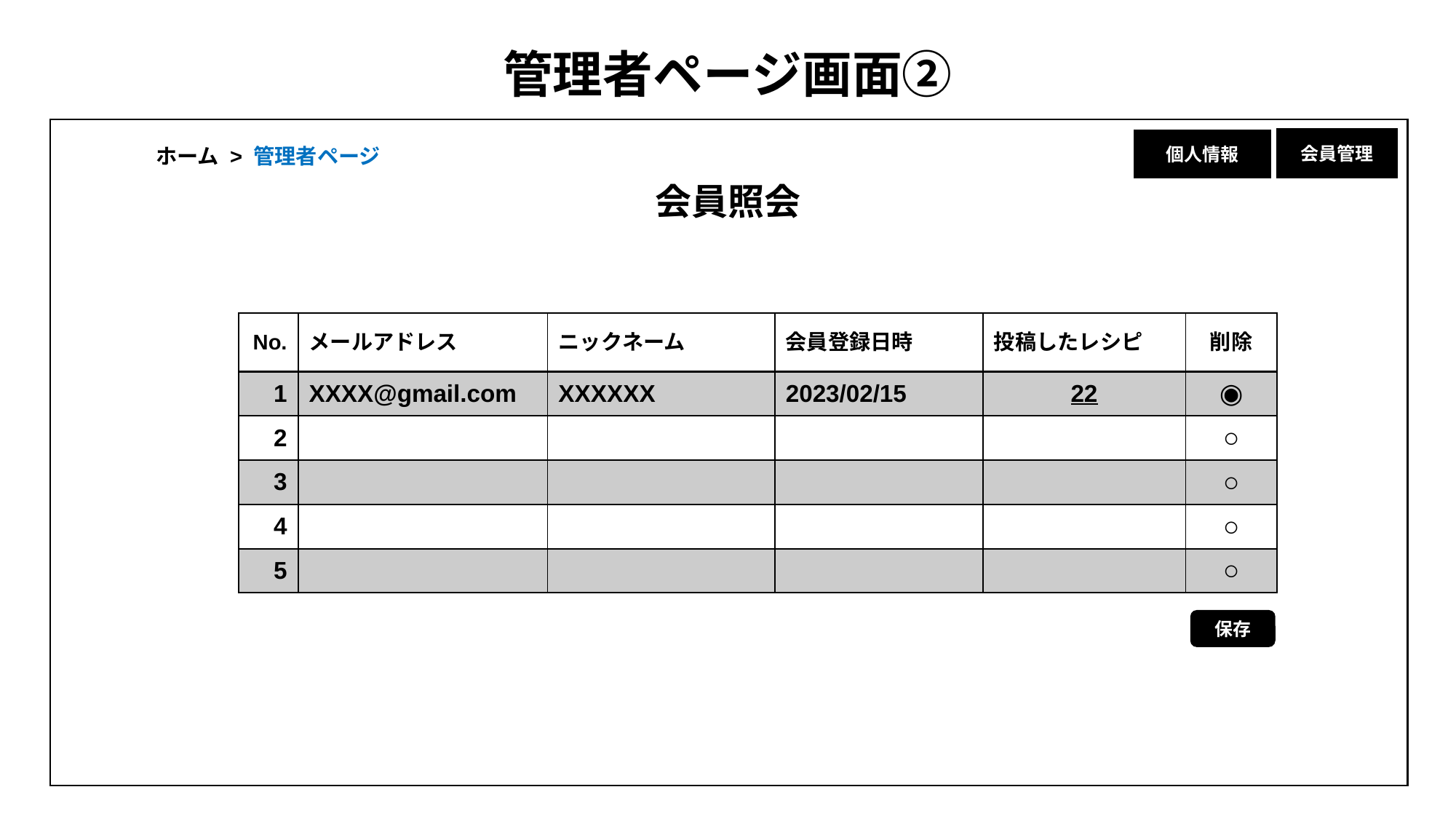

パスワード

# 管理者ページ画面②

会員管理
個人情報
ホーム > 管理者ページ
会員照会
| No. | メールアドレス | ニックネーム | 会員登録日時 | 投稿したレシピ | 削除 |
| --- | --- | --- | --- | --- | --- |
| 1 | XXXX@gmail.com | XXXXXX | 2023/02/15 | 22 | ◉ |
| 2 |  |  |  |  | ○ |
| 3 |  |  |  |  | ○ |
| 4 |  |  |  |  | ○ |
| 5 |  |  |  |  | ○ |
保存